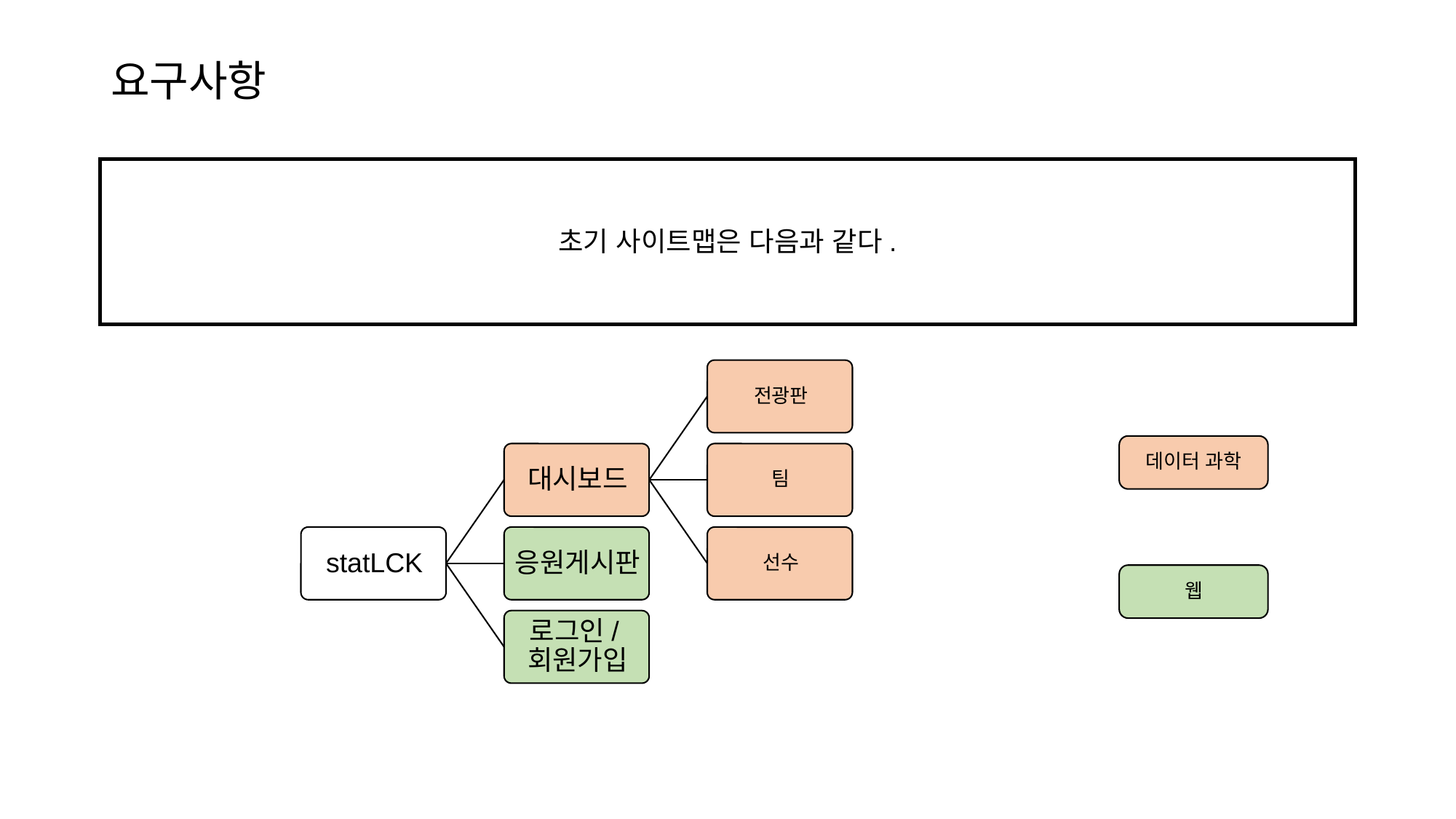

# 요구사항
초기 사이트맵은 다음과 같다.
statLCK

대시보드

전광판

팀

선수

응원게시판

로그인/회원가입
데이터 과학
웹